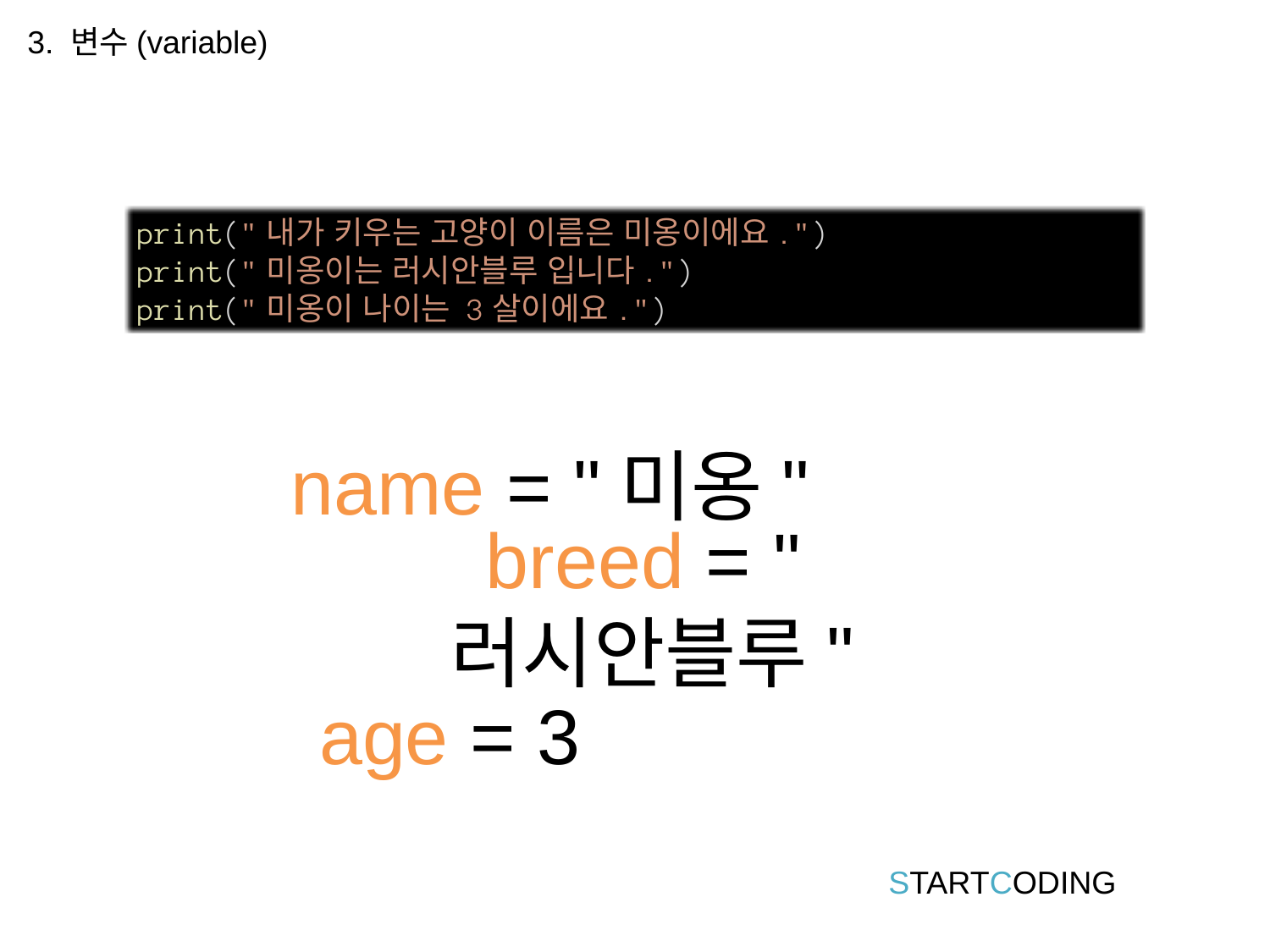

3. 변수(variable)
print("내가 키우는 고양이 이름은 미옹이에요.")
print("미옹이는 러시안블루 입니다.")
print("미옹이 나이는 3살이에요.")

name = "미옹"
breed = "러시안블루"
age = 3
STARTCODING